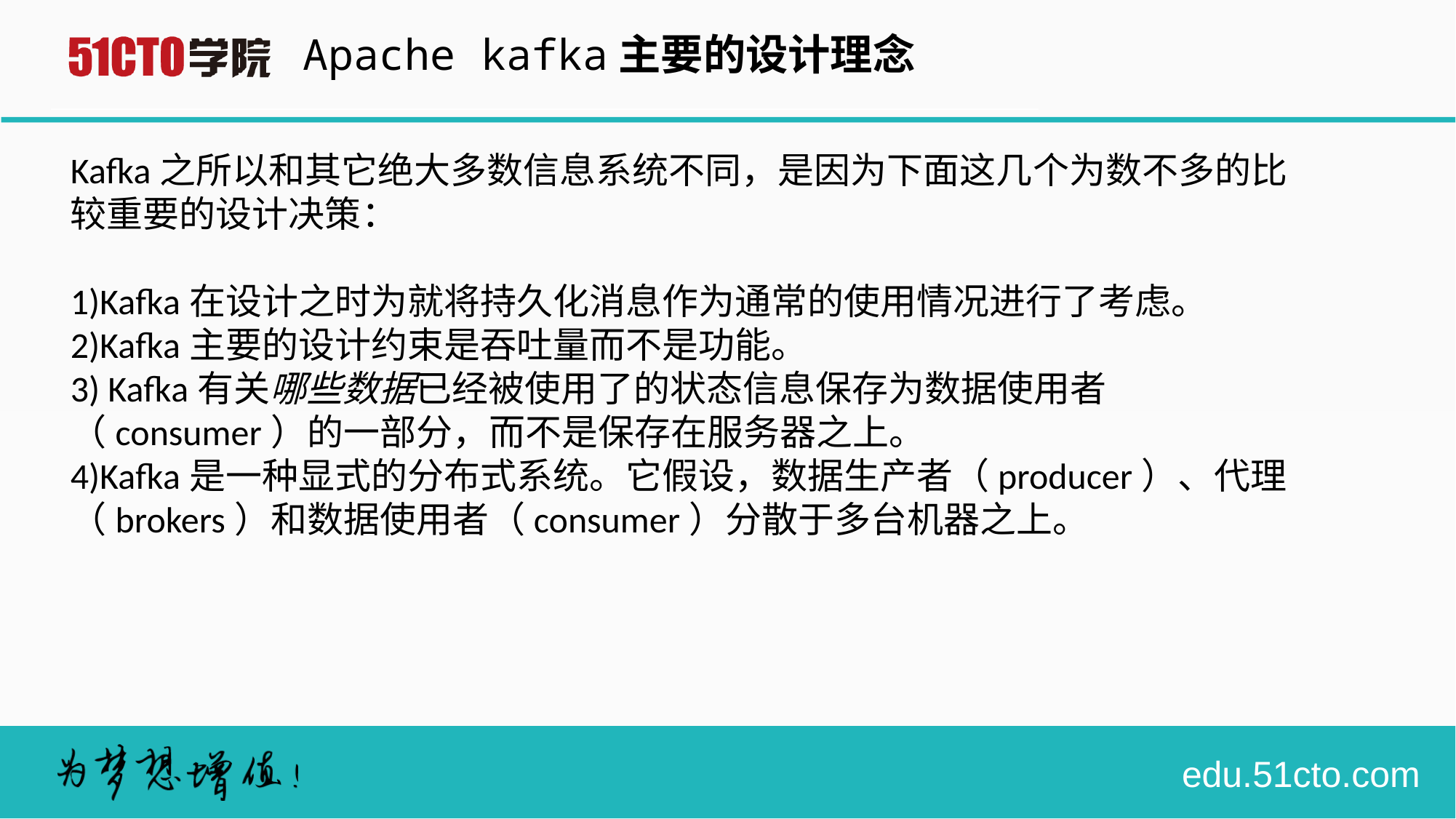

Apache kafka主要的设计理念

Kafka之所以和其它绝大多数信息系统不同，是因为下面这几个为数不多的比较重要的设计决策：

1)Kafka在设计之时为就将持久化消息作为通常的使用情况进行了考虑。
2)Kafka主要的设计约束是吞吐量而不是功能。
3) Kafka有关哪些数据已经被使用了的状态信息保存为数据使用者（consumer）的一部分，而不是保存在服务器之上。
4)Kafka是一种显式的分布式系统。它假设，数据生产者（producer）、代理（brokers）和数据使用者（consumer）分散于多台机器之上。